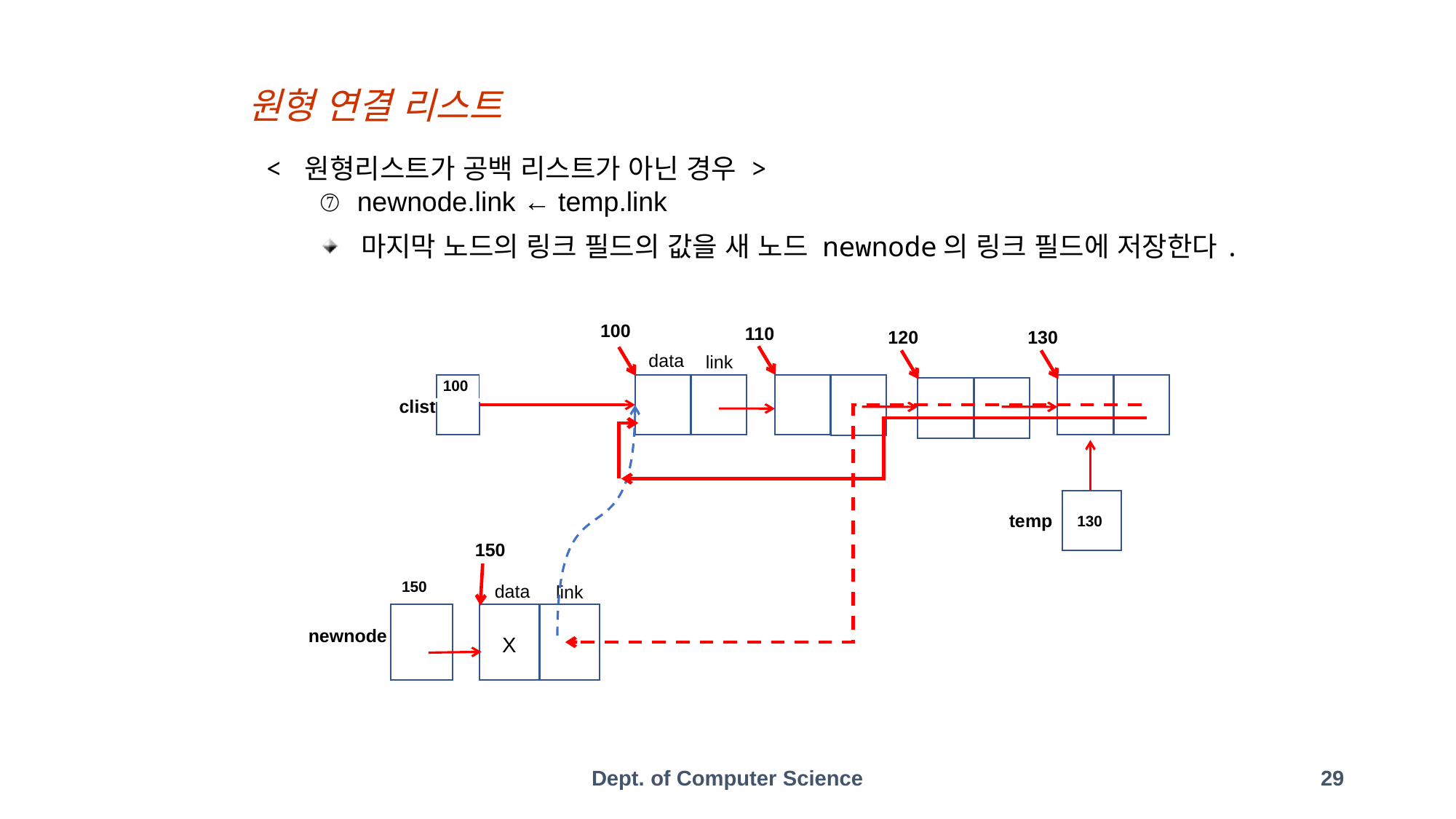

원형 연결 리스트
< 원형리스트가 공백 리스트가 아닌 경우 >
⑦ newnode.link ← temp.link
마지막 노드의 링크 필드의 값을 새 노드 newnode의 링크 필드에 저장한다.

100
110
120
130
data
link
100

clist

temp
130
150
150
data
link

newnode
X
Dept. of Computer Science
29